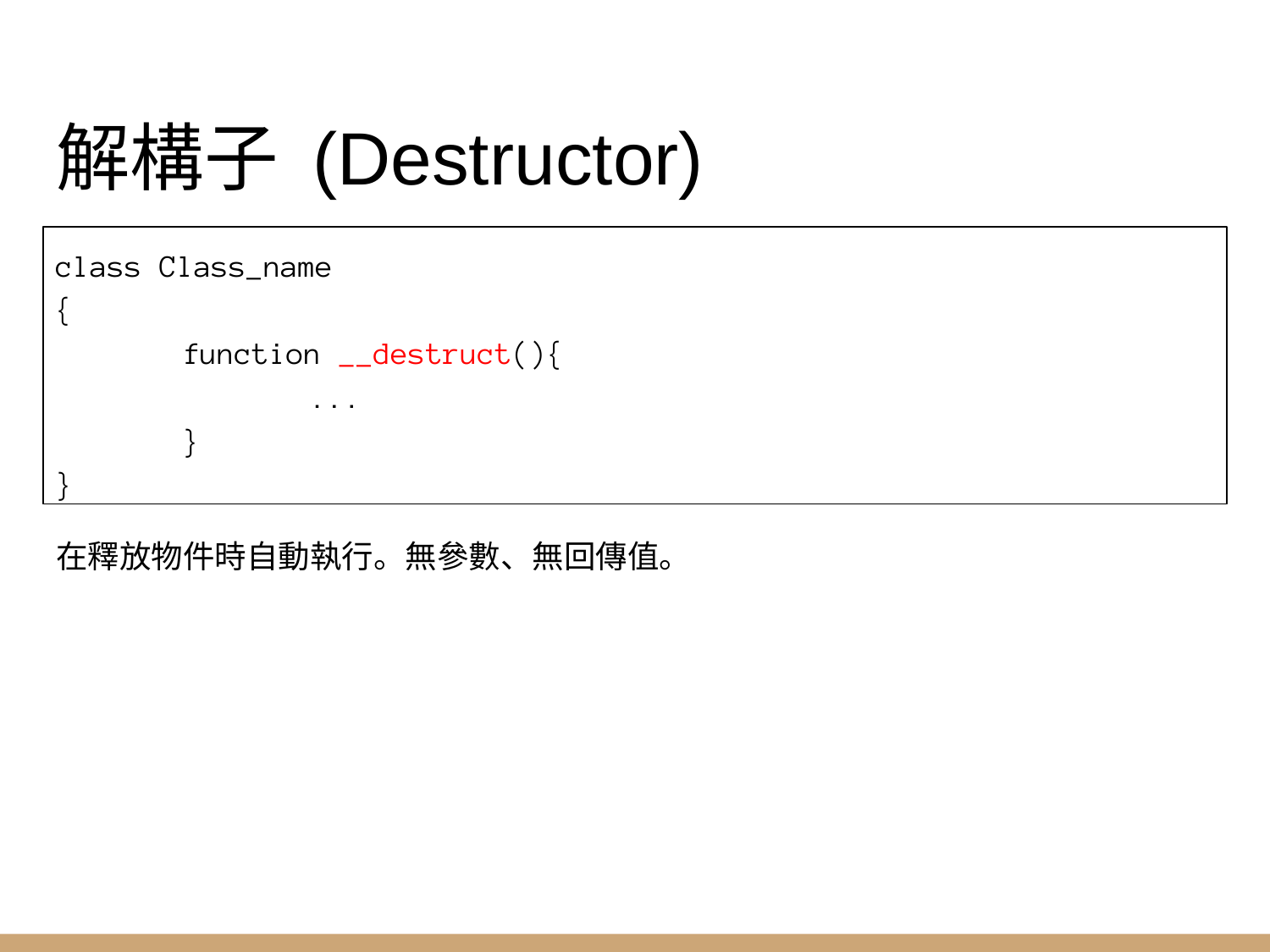

# 解構子 (Destructor)
class Class_name
{
	function __destruct(){
		...
	}
}
在釋放物件時自動執行。無參數、無回傳值。